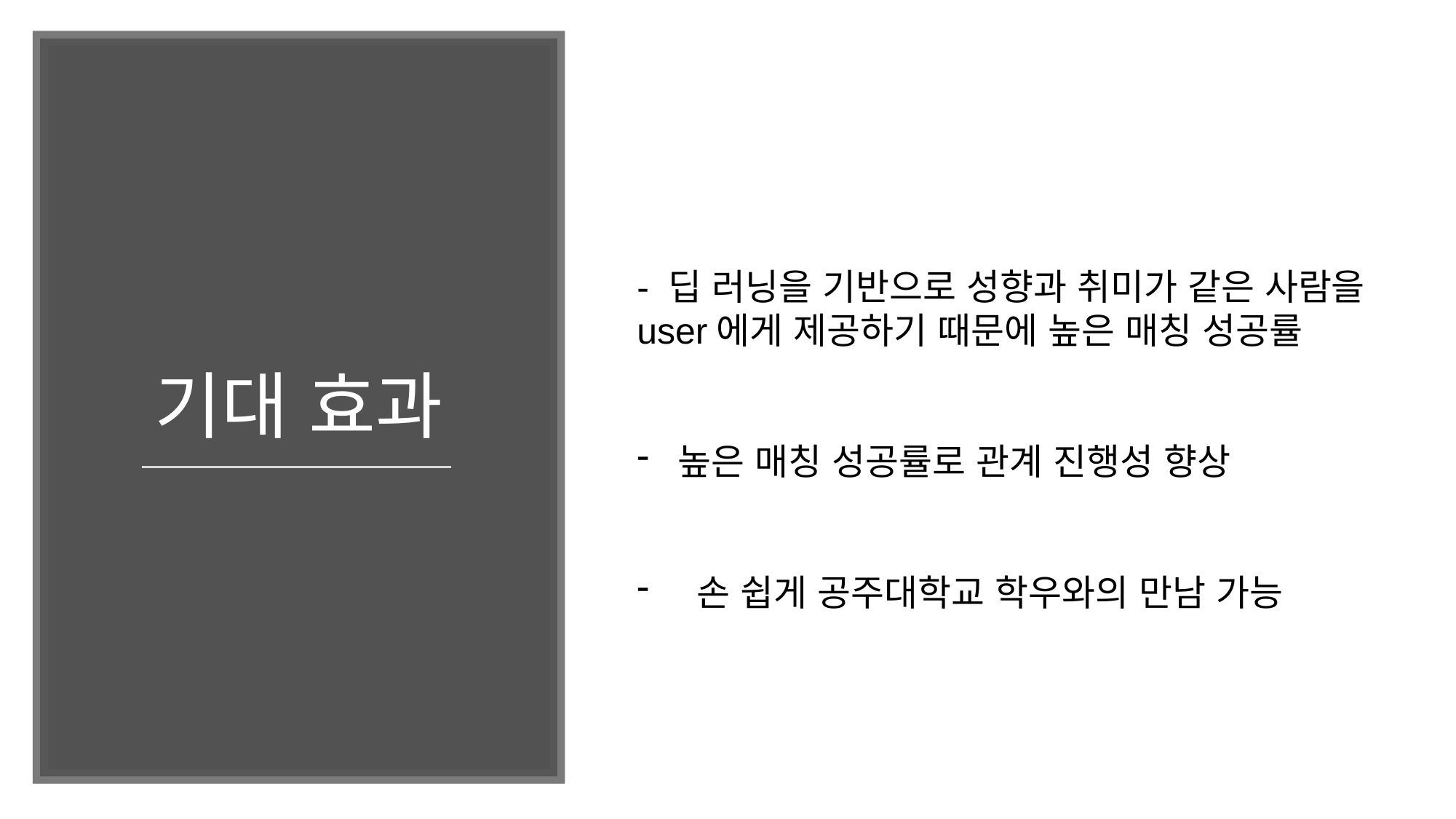

# 기대 효과

- 딥 러닝을 기반으로 성향과 취미가 같은 사람을
user에게 제공하기 때문에 높은 매칭 성공률

높은 매칭 성공률로 관계 진행성 향상

 손 쉽게 공주대학교 학우와의 만남 가능